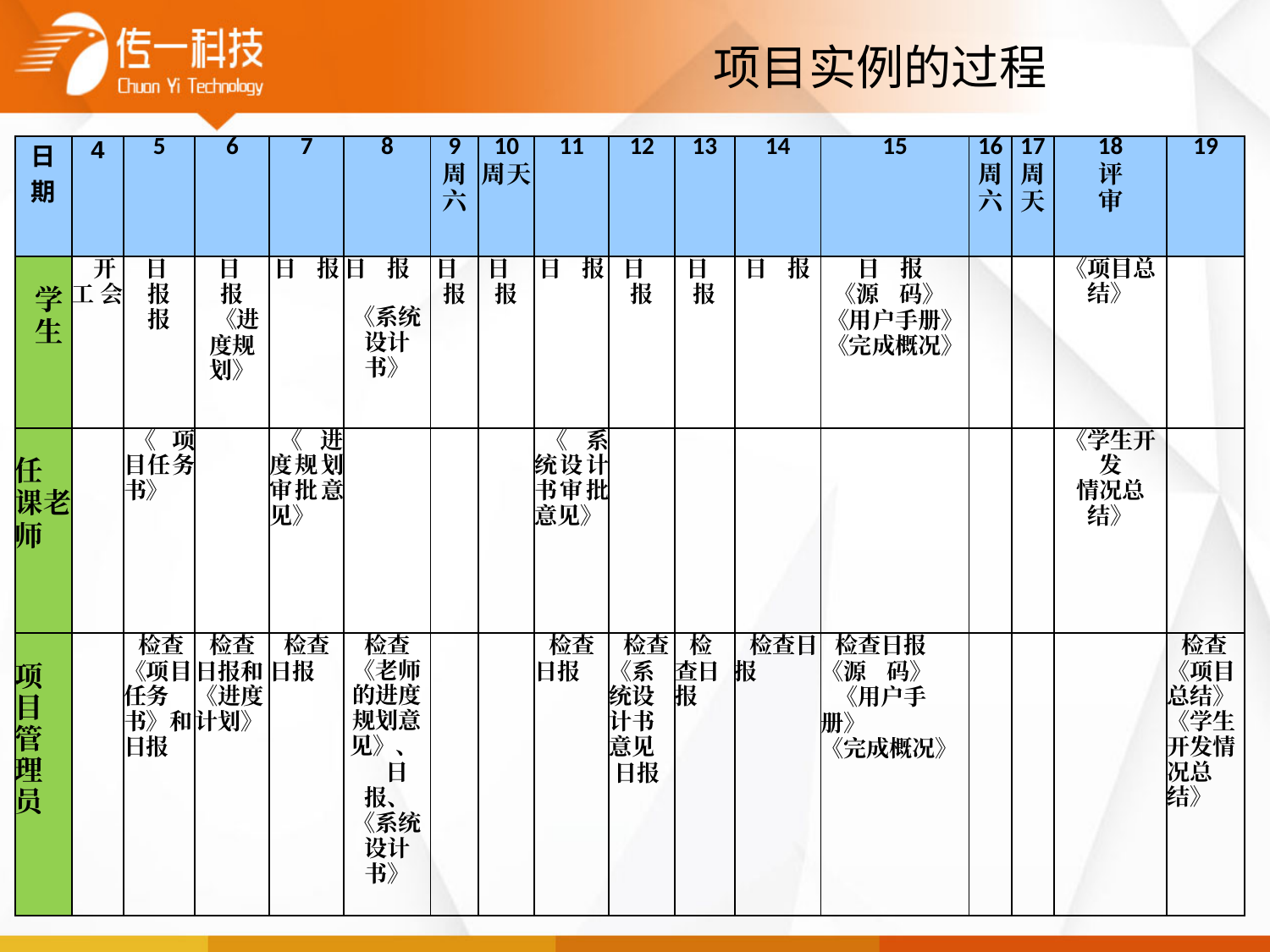

项目实例的过程
| 日 期 | 4 | 5 | 6 | 7 | 8 | 9 周 六 | 10 周天 | 11 | 12 | 13 | 14 | 15 | 16 周六 | 17 周天 | 18 评 审 | 19 |
| --- | --- | --- | --- | --- | --- | --- | --- | --- | --- | --- | --- | --- | --- | --- | --- | --- |
| 学 生 | 开 工 会 | 日 报 报 | 日 报 《进度规划》 | 日 报 | 日 报 《系统设计书》 | 日 报 | 日 报 | 日 报 | 日 报 | 日 报 | 日 报 | 日 报 《源 码》 《用户手册》 《完成概况》 |  |  | 《项目总结》 |  |
| 任 课老 师 |  | 《项目任务书》 |  | 《进度规划审批意见》 |  |  |  | 《系统设计书审批意见》 |  |  |  |  |  |  | 《学生开发 情况总结》 |  |
| 项 目 管 理 员 |  | 检查《项目任务书》和日报 | 检查日报和《进度计划》 | 检查日报 | 检查《老师的进度规划意见》、 日报、《系统设计书》 |  |  | 检查日报 | 检查《系统设计书意见 日报 | 检查日报 | 检查日报 | 检查日报 《源 码》 《用户手册》 《完成概况》 |  |  |  | 检查《项目总结》 《学生开发情况总结》 |